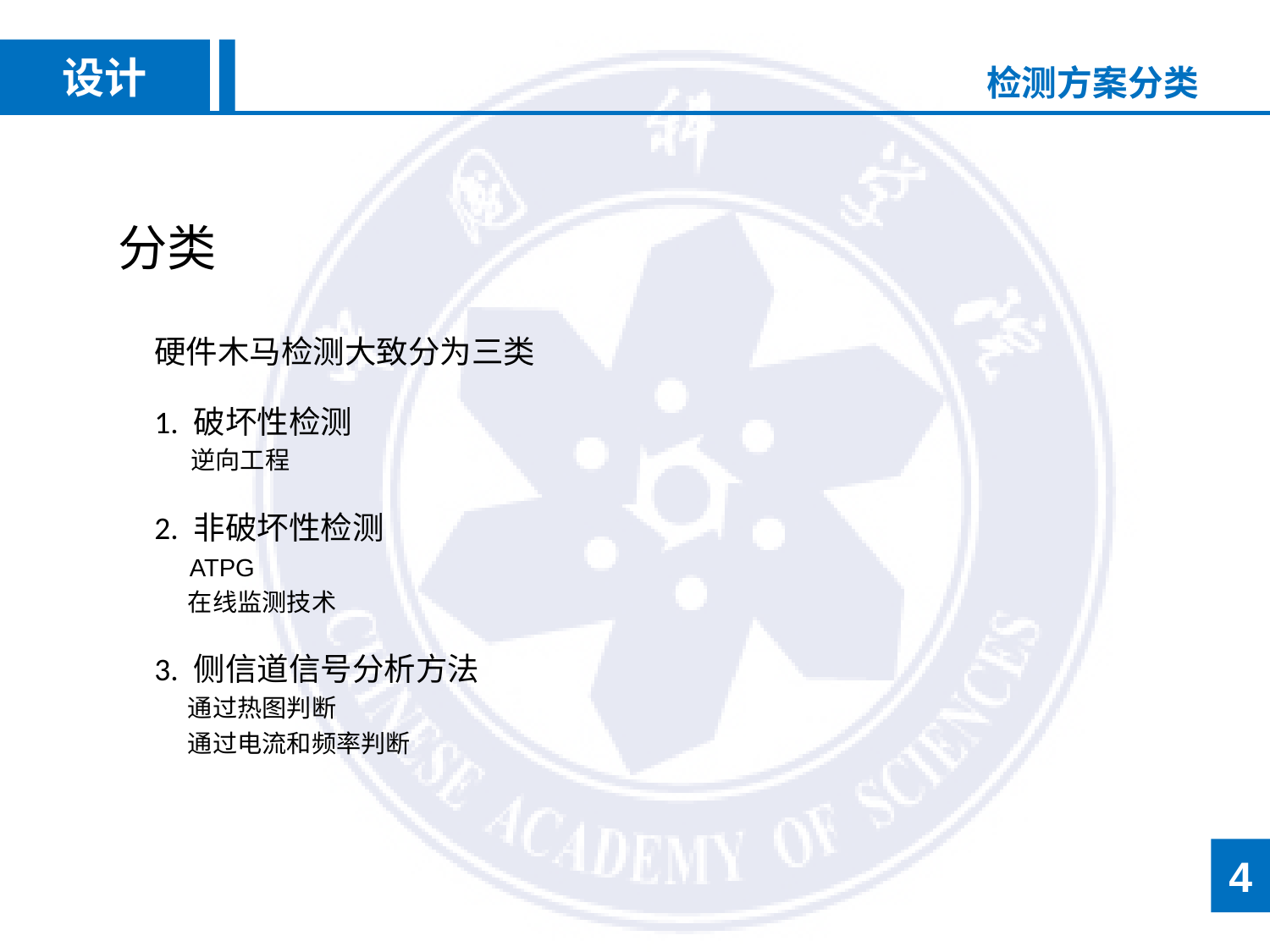

设计

检测方案分类
分类
硬件木马检测大致分为三类

1. 破坏性检测
    逆向工程

2. 非破坏性检测
     ATPG
     在线监测技术

3. 侧信道信号分析方法
     通过热图判断
     通过电流和频率判断

4